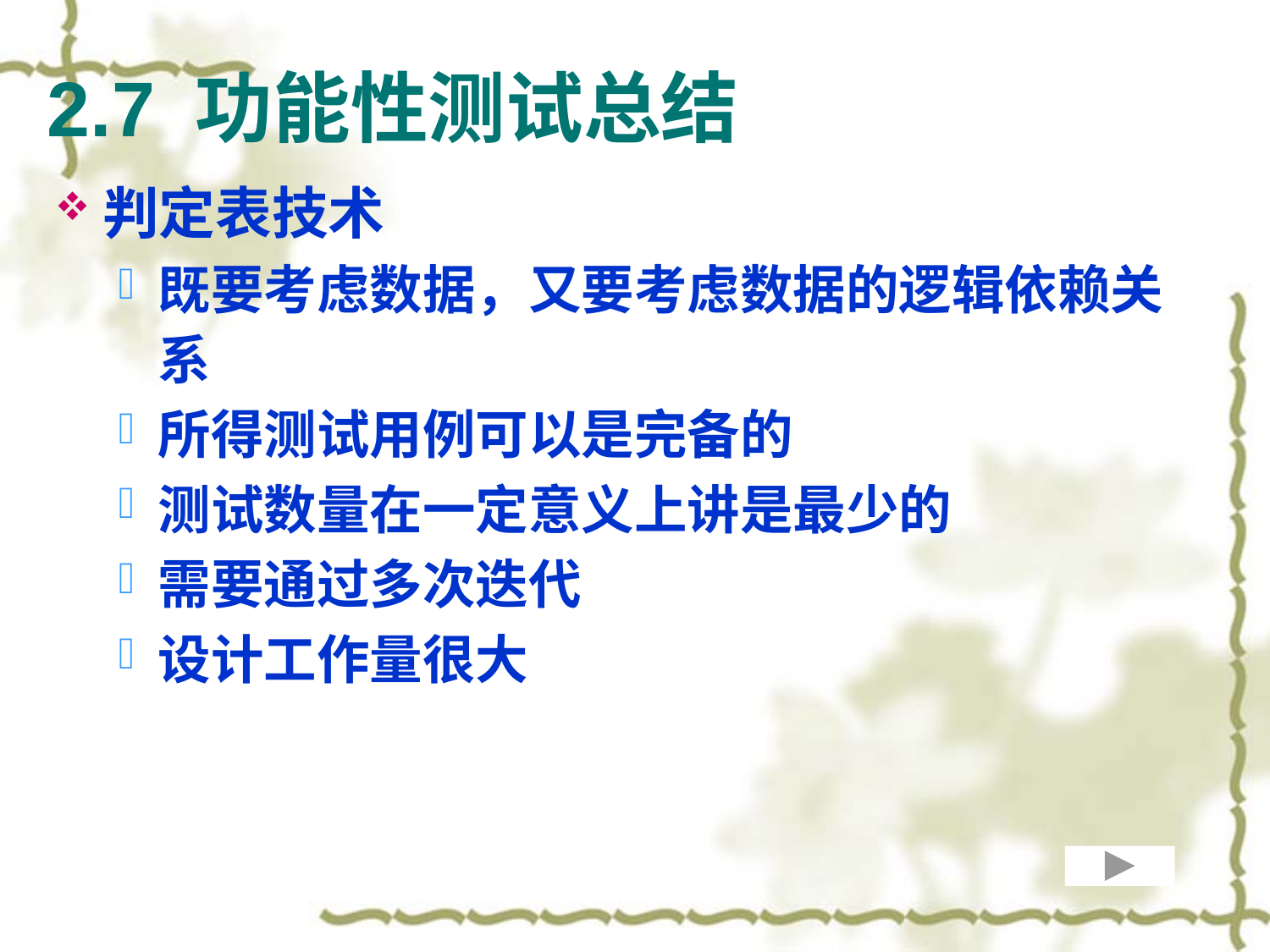

2.7 功能性测试总结
判定表技术
既要考虑数据，又要考虑数据的逻辑依赖关系
所得测试用例可以是完备的
测试数量在一定意义上讲是最少的
需要通过多次迭代
设计工作量很大